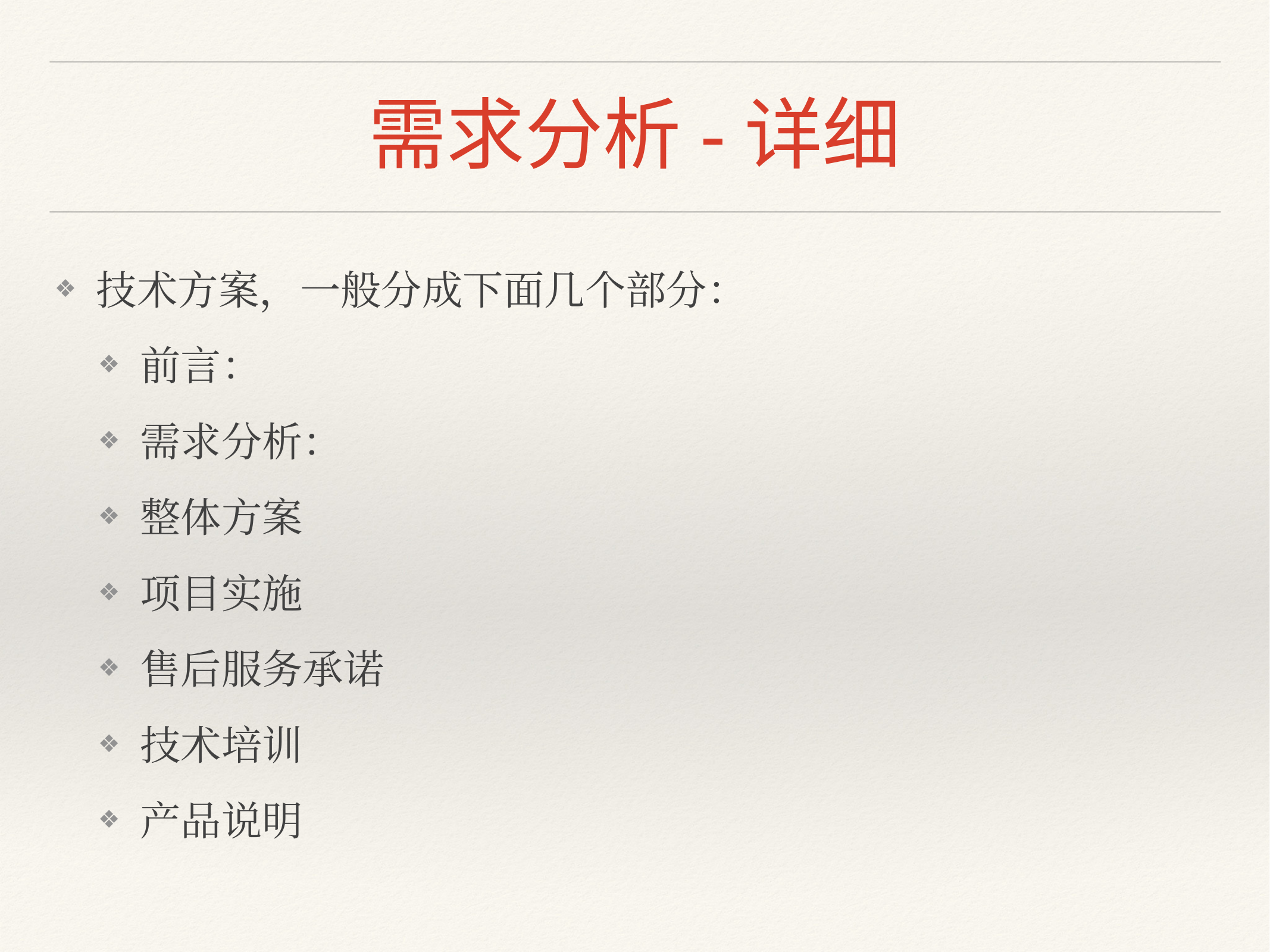

# 需求分析-详细
技术方案，一般分成下面几个部分：
前言：
需求分析：
整体方案
项目实施
售后服务承诺
技术培训
产品说明